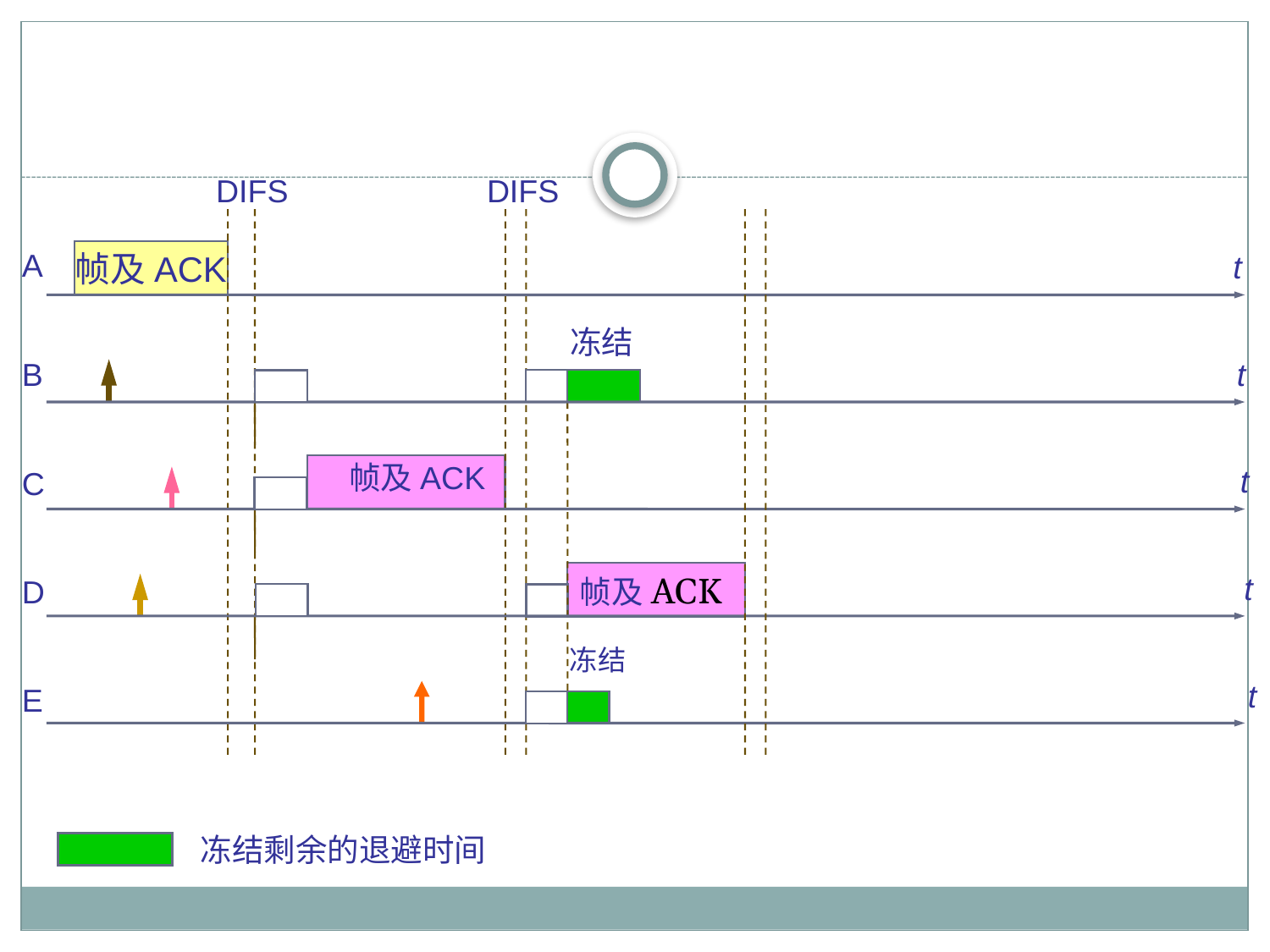

#
DIFS
DIFS

A
帧及ACK
t

冻结
B
t

帧及ACK
t

C

t
帧及ACK
D

冻结
t
E

冻结剩余的退避时间